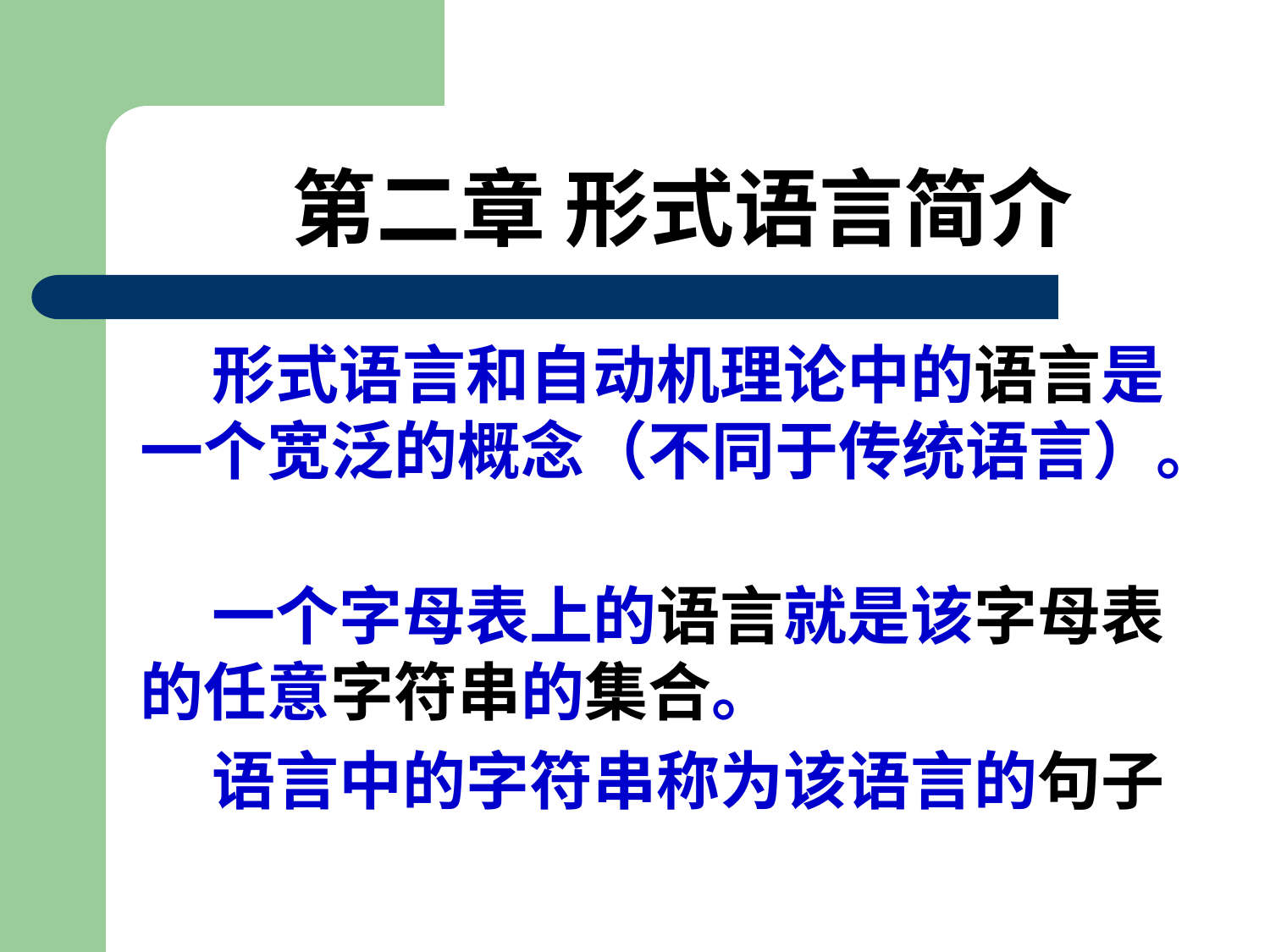

# 第二章 形式语言简介
    形式语言和自动机理论中的语言是一个宽泛的概念（不同于传统语言）。
    一个字母表上的语言就是该字母表的任意字符串的集合。
    语言中的字符串称为该语言的句子